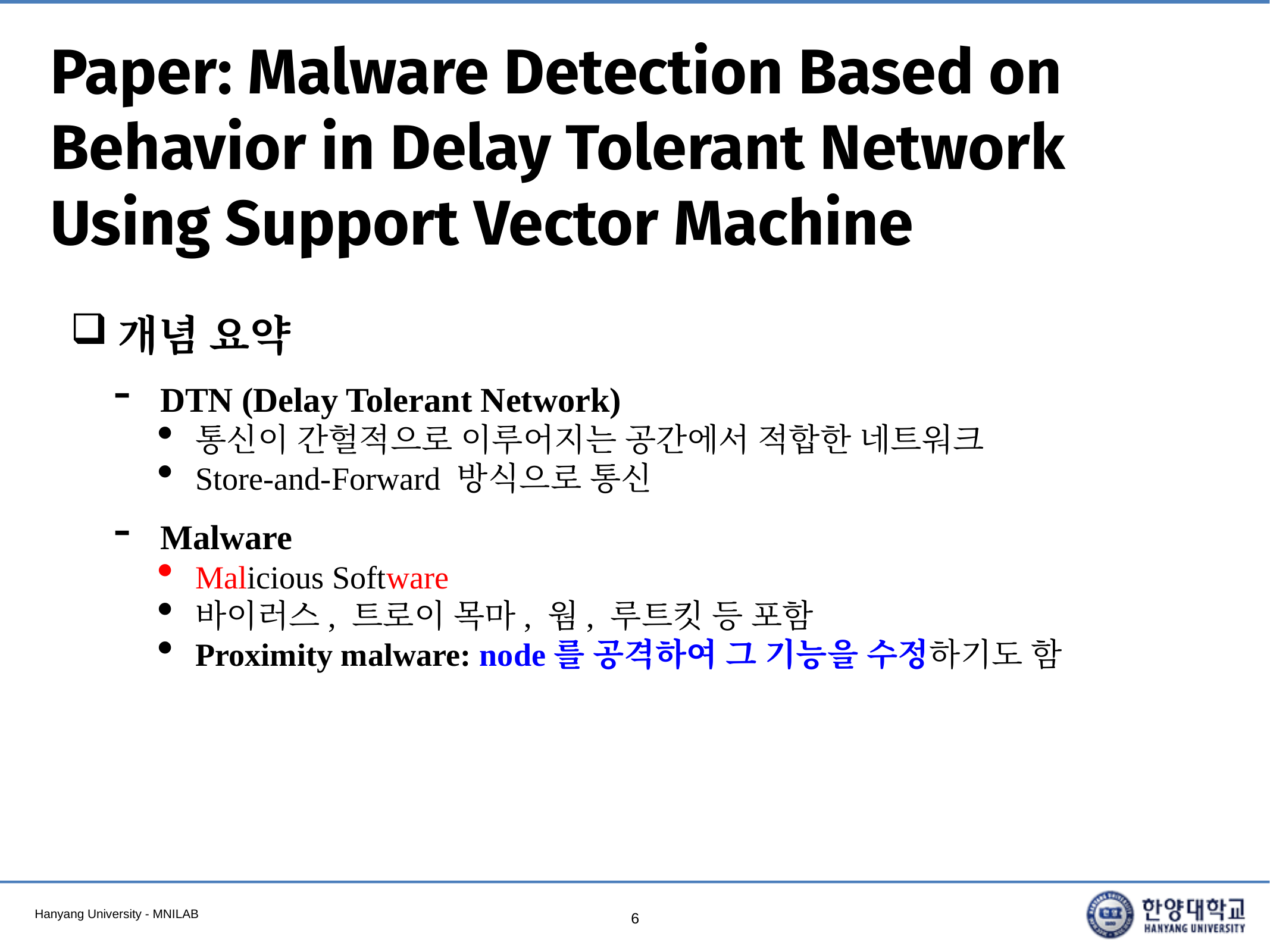

# Paper: Malware Detection Based on Behavior in Delay Tolerant Network Using Support Vector Machine
개념 요약
DTN (Delay Tolerant Network)
통신이 간헐적으로 이루어지는 공간에서 적합한 네트워크
Store-and-Forward 방식으로 통신
Malware
Malicious Software
바이러스, 트로이 목마, 웜, 루트킷 등 포함
Proximity malware: node를 공격하여 그 기능을 수정하기도 함
6